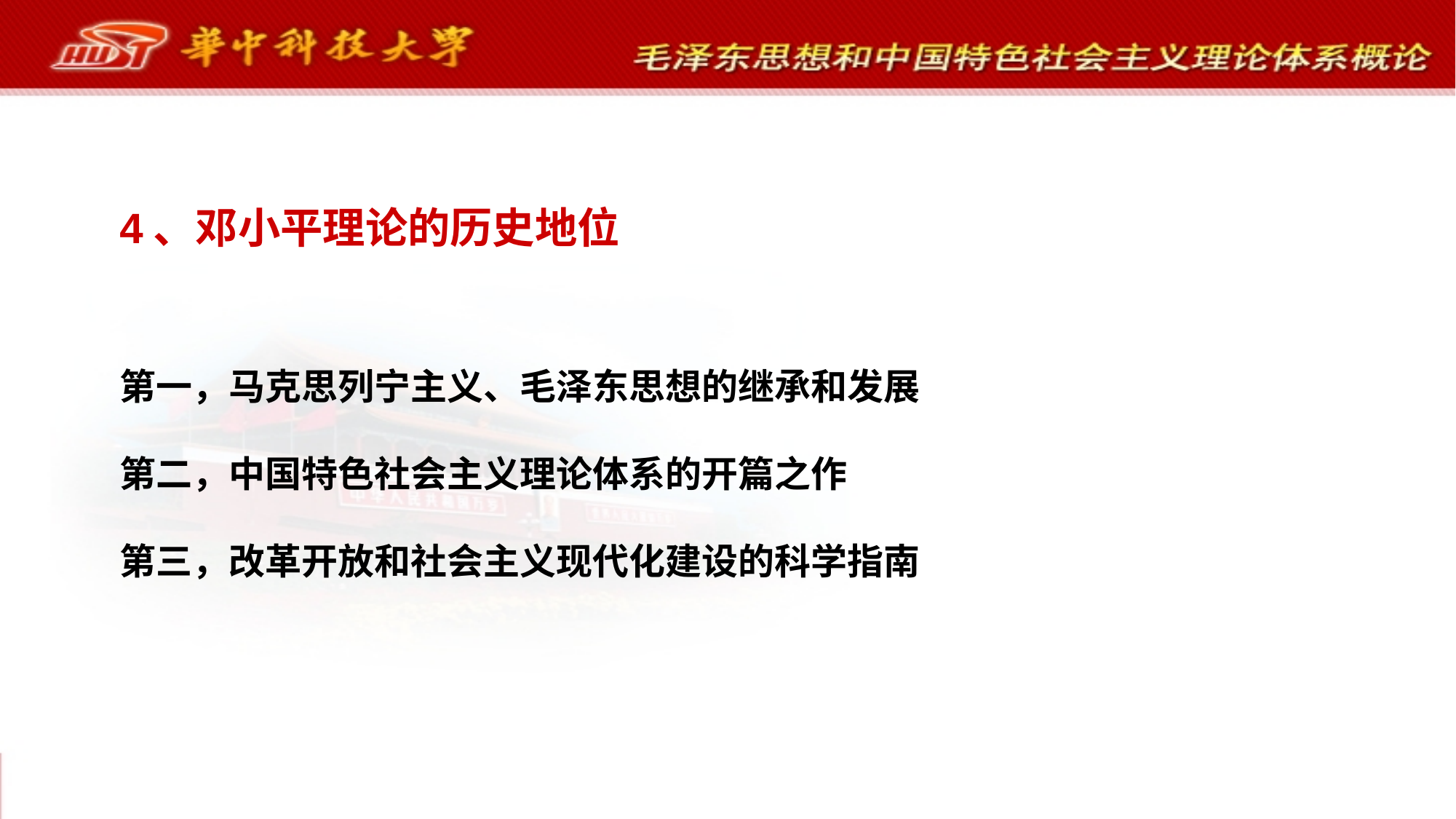

4、邓小平理论的历史地位
第一，马克思列宁主义、毛泽东思想的继承和发展
第二，中国特色社会主义理论体系的开篇之作
第三，改革开放和社会主义现代化建设的科学指南